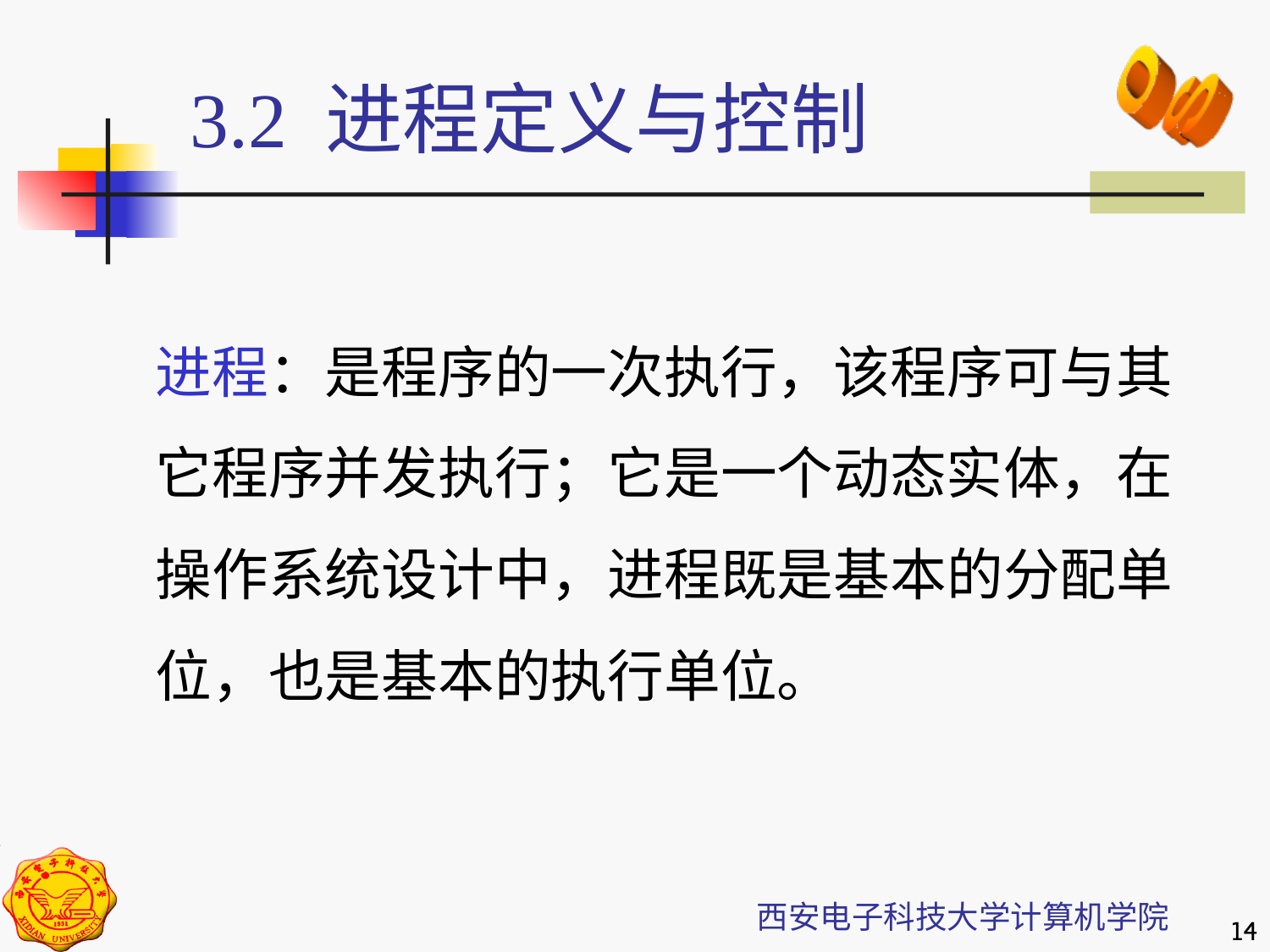

3.2 进程定义与控制
	进程：是程序的一次执行，该程序可与其它程序并发执行；它是一个动态实体，在操作系统设计中，进程既是基本的分配单位，也是基本的执行单位。
14